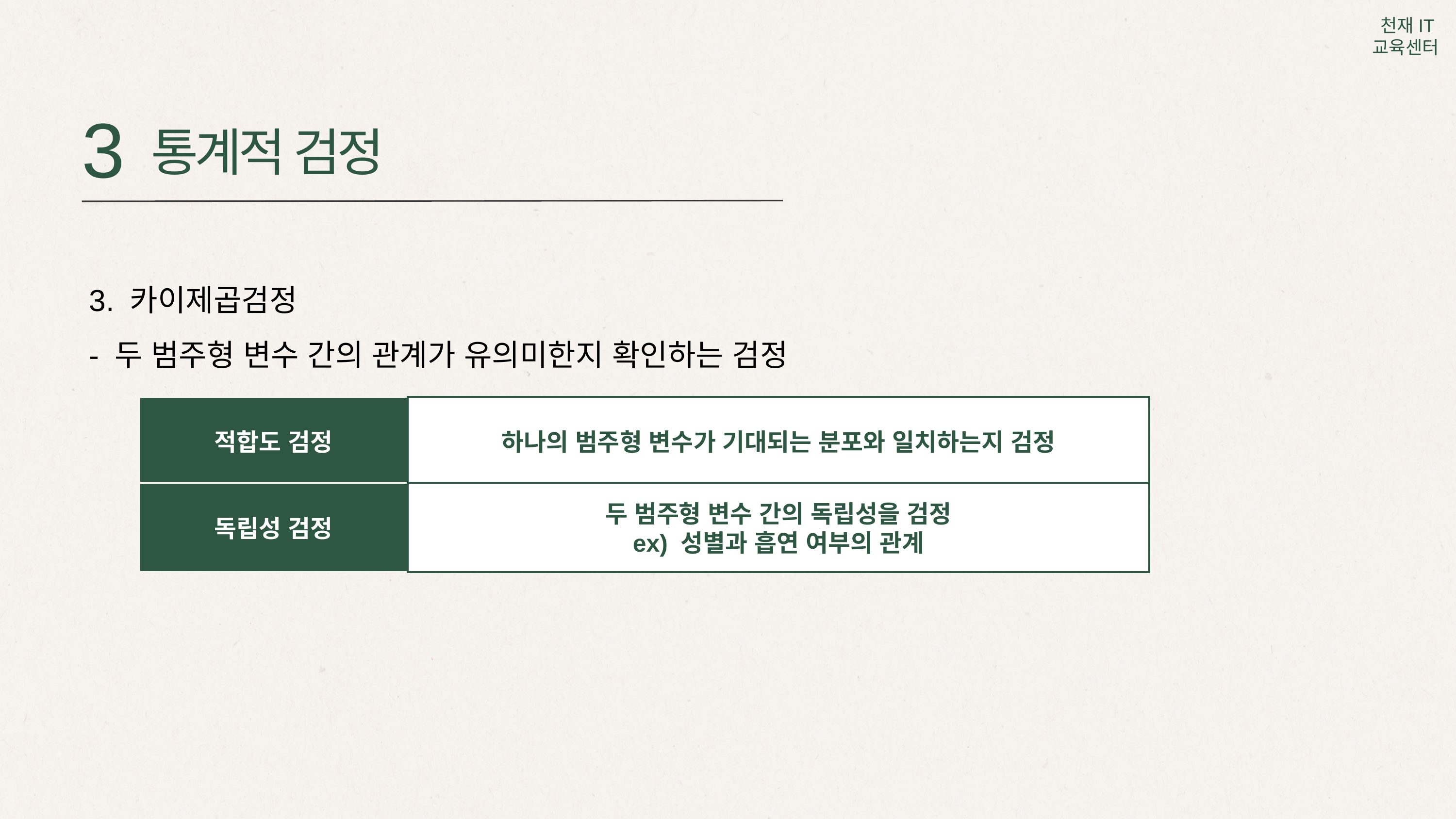

3
통계적 검정

3. 카이제곱검정
- 두 범주형 변수 간의 관계가 유의미한지 확인하는 검정
적합도 검정
하나의 범주형 변수가 기대되는 분포와 일치하는지 검정
독립성 검정
두 범주형 변수 간의 독립성을 검정
ex) 성별과 흡연 여부의 관계